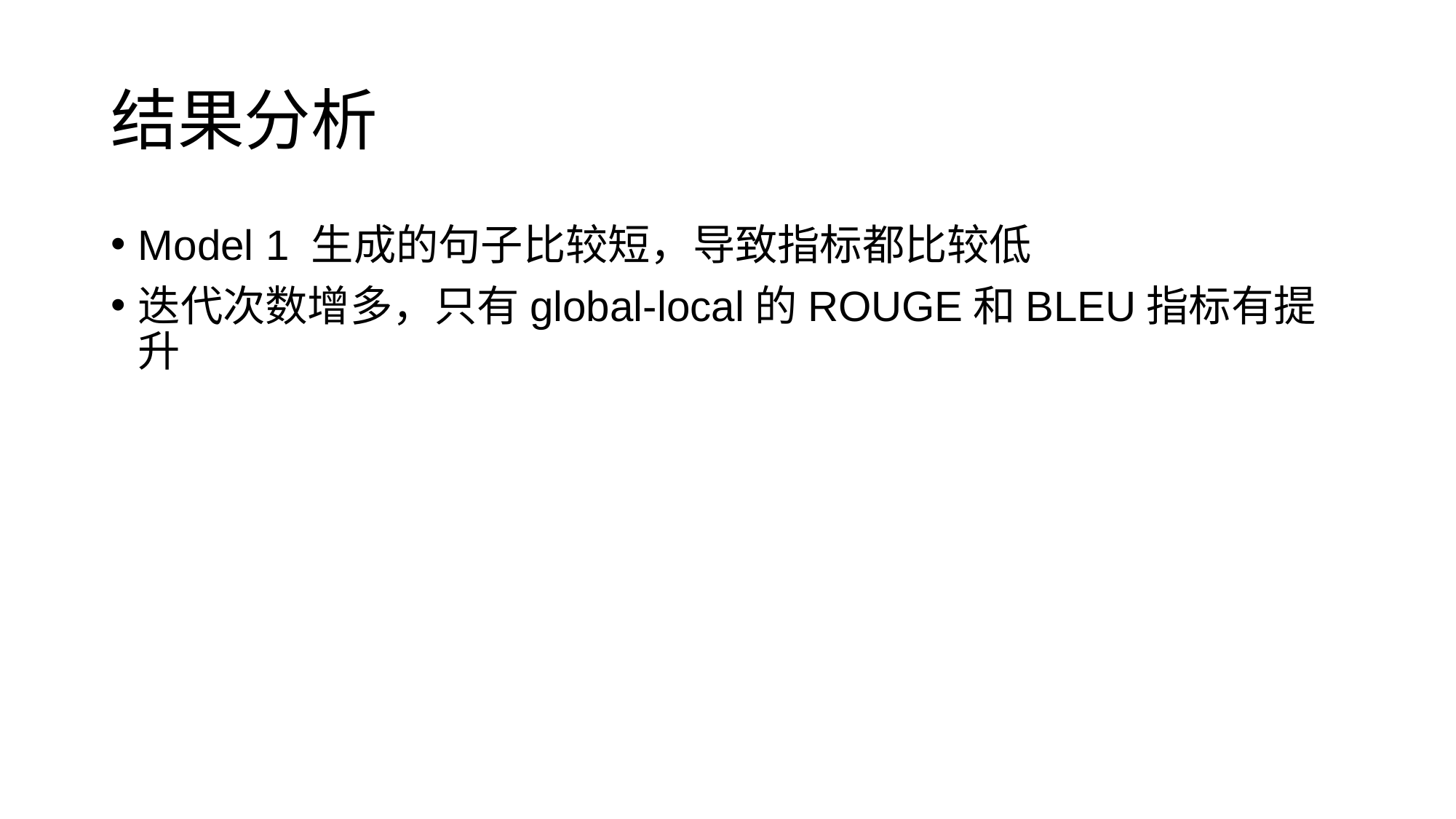

# 结果分析
Model 1 生成的句子比较短，导致指标都比较低
迭代次数增多，只有global-local的ROUGE和BLEU指标有提升